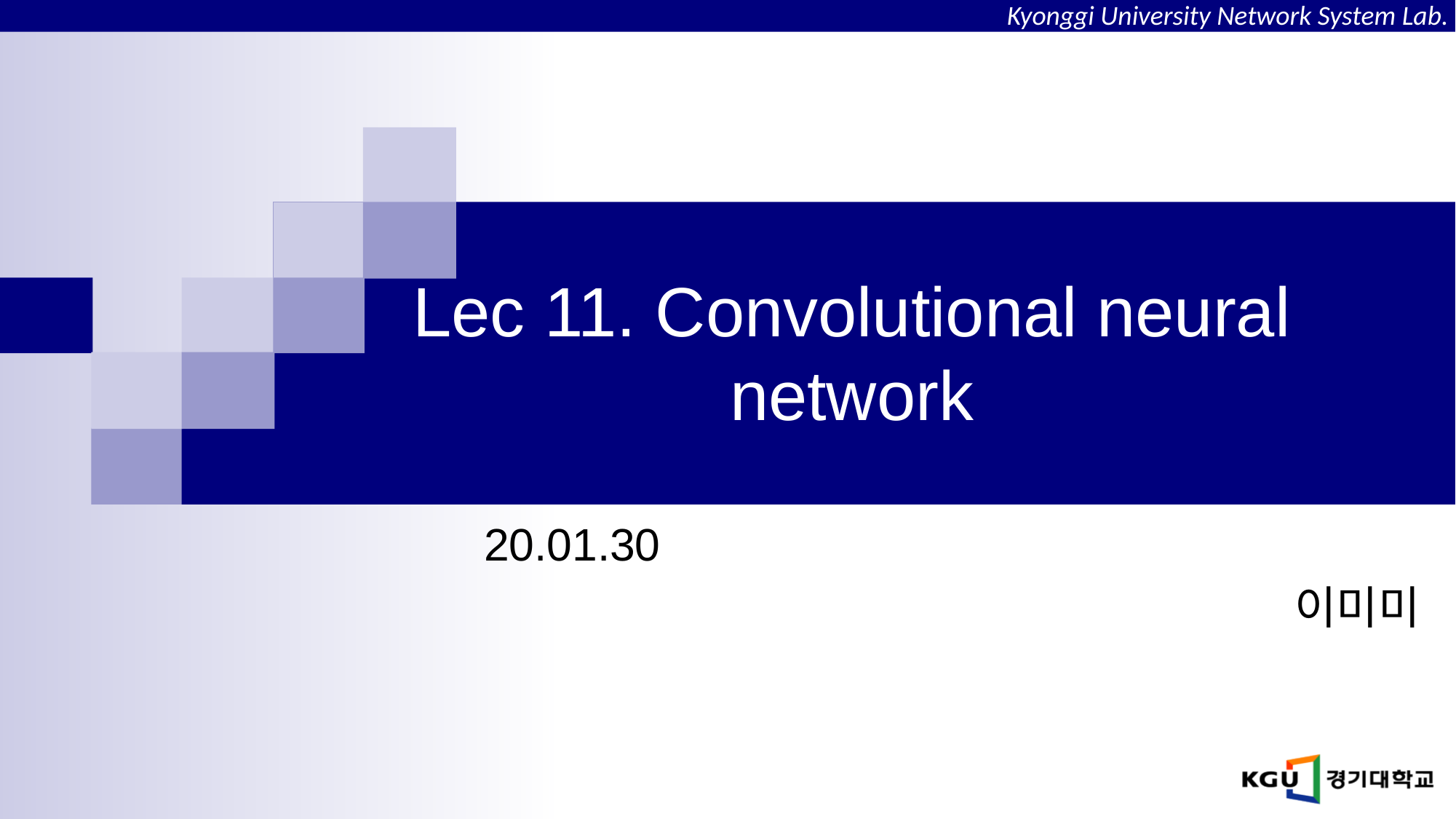

# Lec 11. Convolutional neural network
20.01.30
이미미